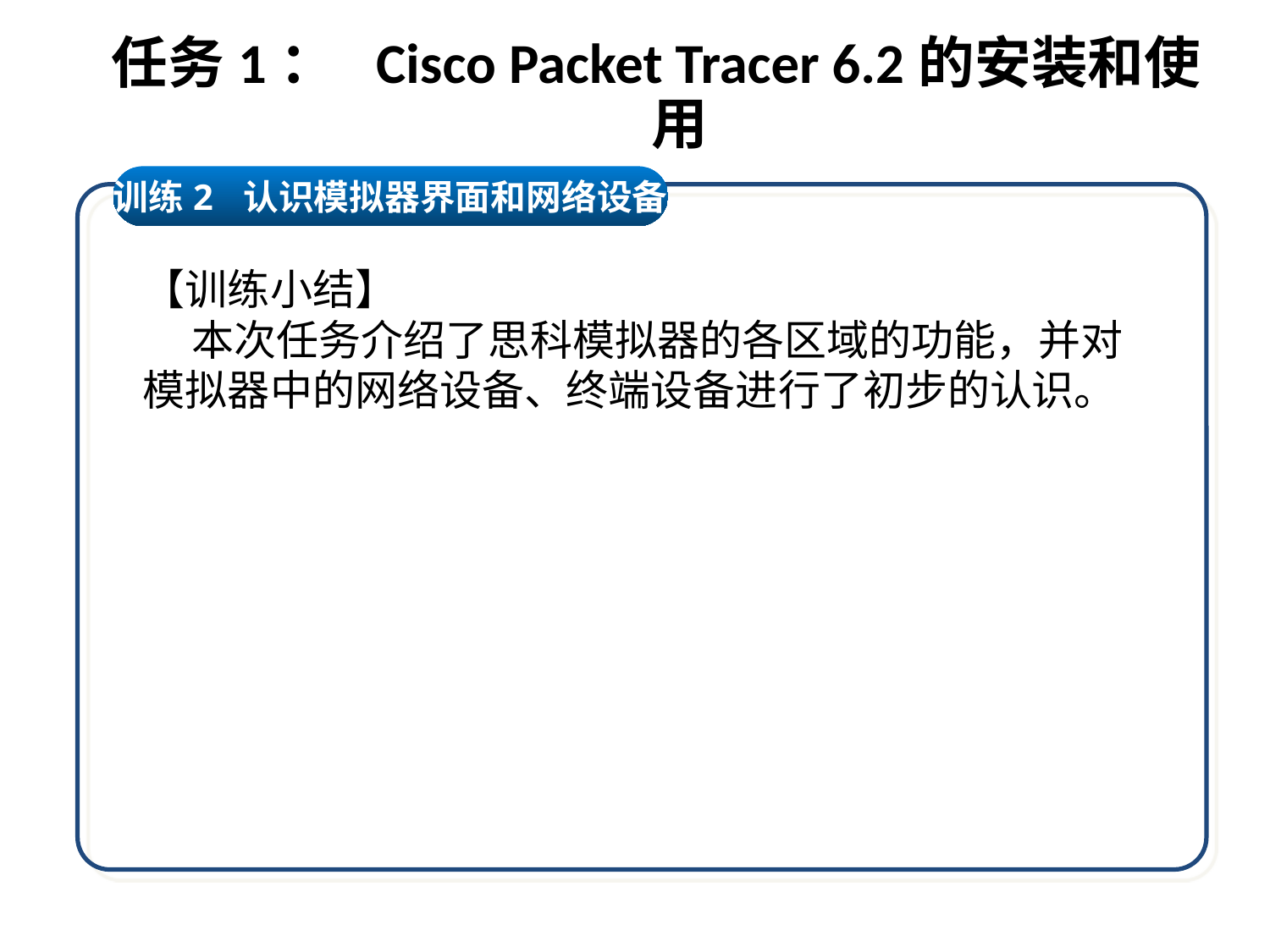

任务1：  Cisco Packet Tracer 6.2的安装和使用
训练2 认识模拟器界面和网络设备

【训练小结】
    本次任务介绍了思科模拟器的各区域的功能，并对模拟器中的网络设备、终端设备进行了初步的认识。